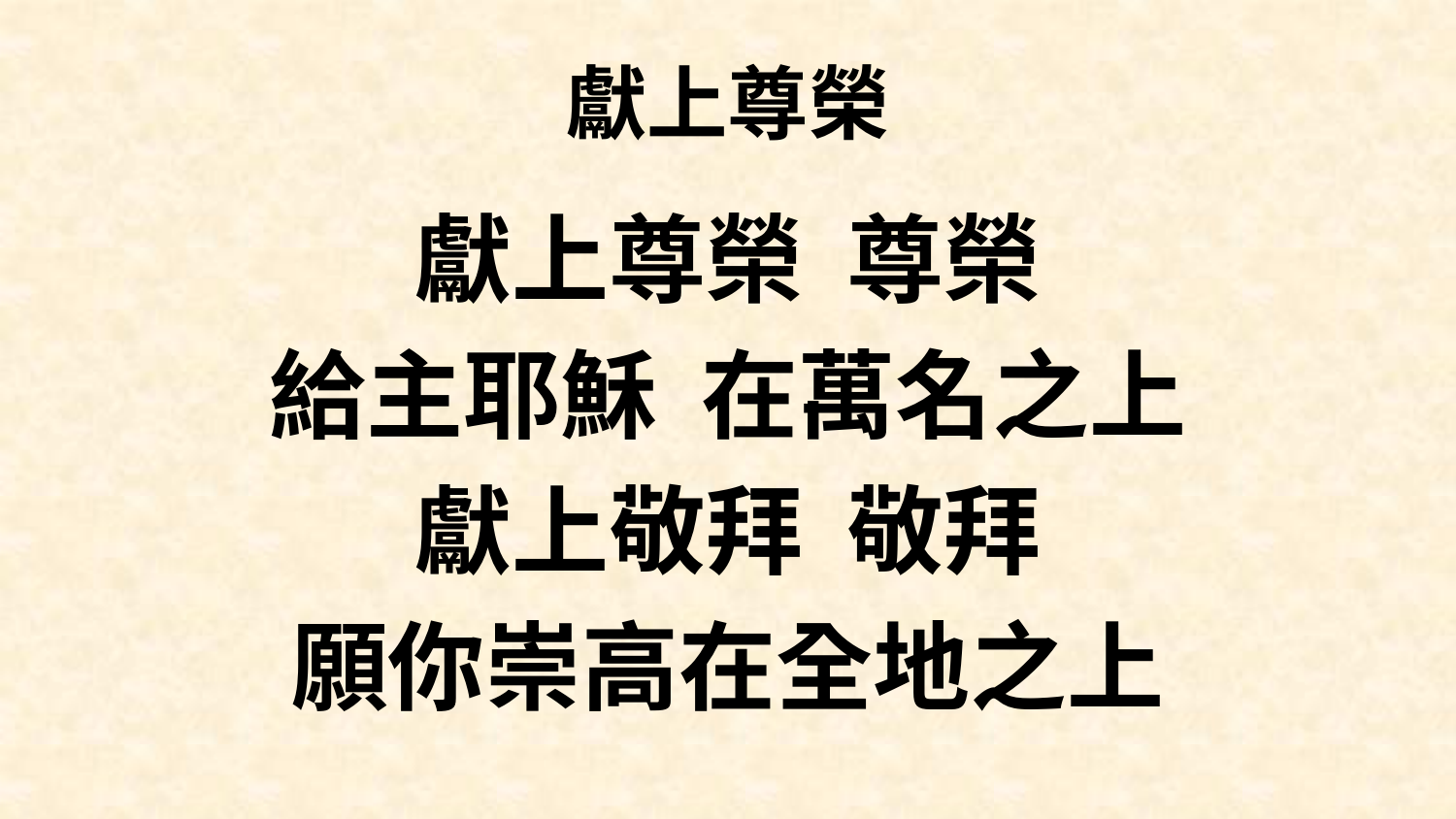

# 獻上尊榮
獻上尊榮  尊榮
給主耶穌  在萬名之上
獻上敬拜  敬拜
願你崇高在全地之上